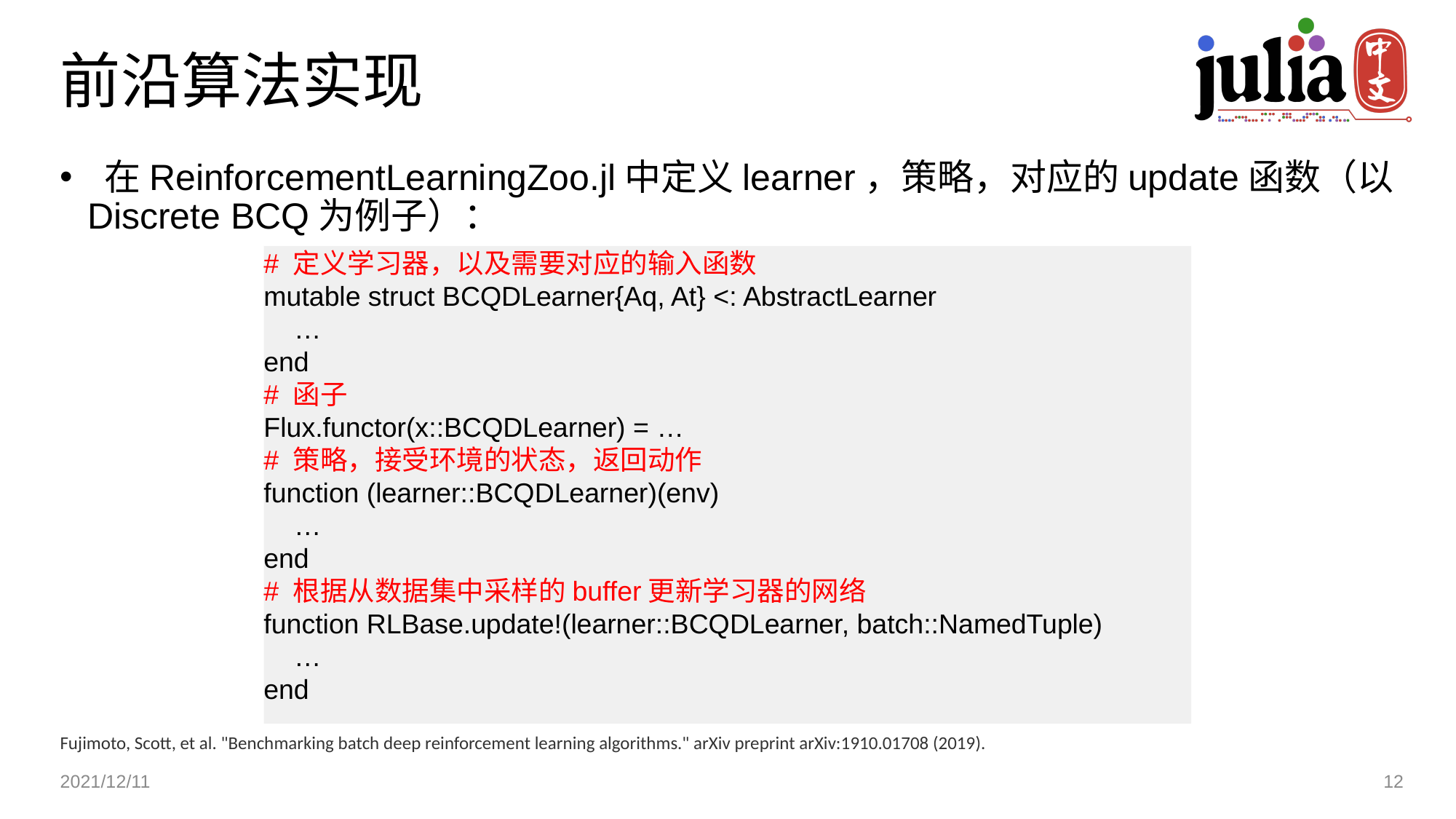

# 前沿算法实现
 在ReinforcementLearningZoo.jl中定义learner，策略，对应的update函数（以Discrete BCQ为例子）：
# 定义学习器，以及需要对应的输入函数
mutable struct BCQDLearner{Aq, At} <: AbstractLearner
    …
end
# 函子
Flux.functor(x::BCQDLearner) = …
# 策略，接受环境的状态，返回动作
function (learner::BCQDLearner)(env)
    …
end
# 根据从数据集中采样的buffer更新学习器的网络
function RLBase.update!(learner::BCQDLearner, batch::NamedTuple)
    …
end
Fujimoto, Scott, et al. "Benchmarking batch deep reinforcement learning algorithms." arXiv preprint arXiv:1910.01708 (2019).
2021/12/11
12